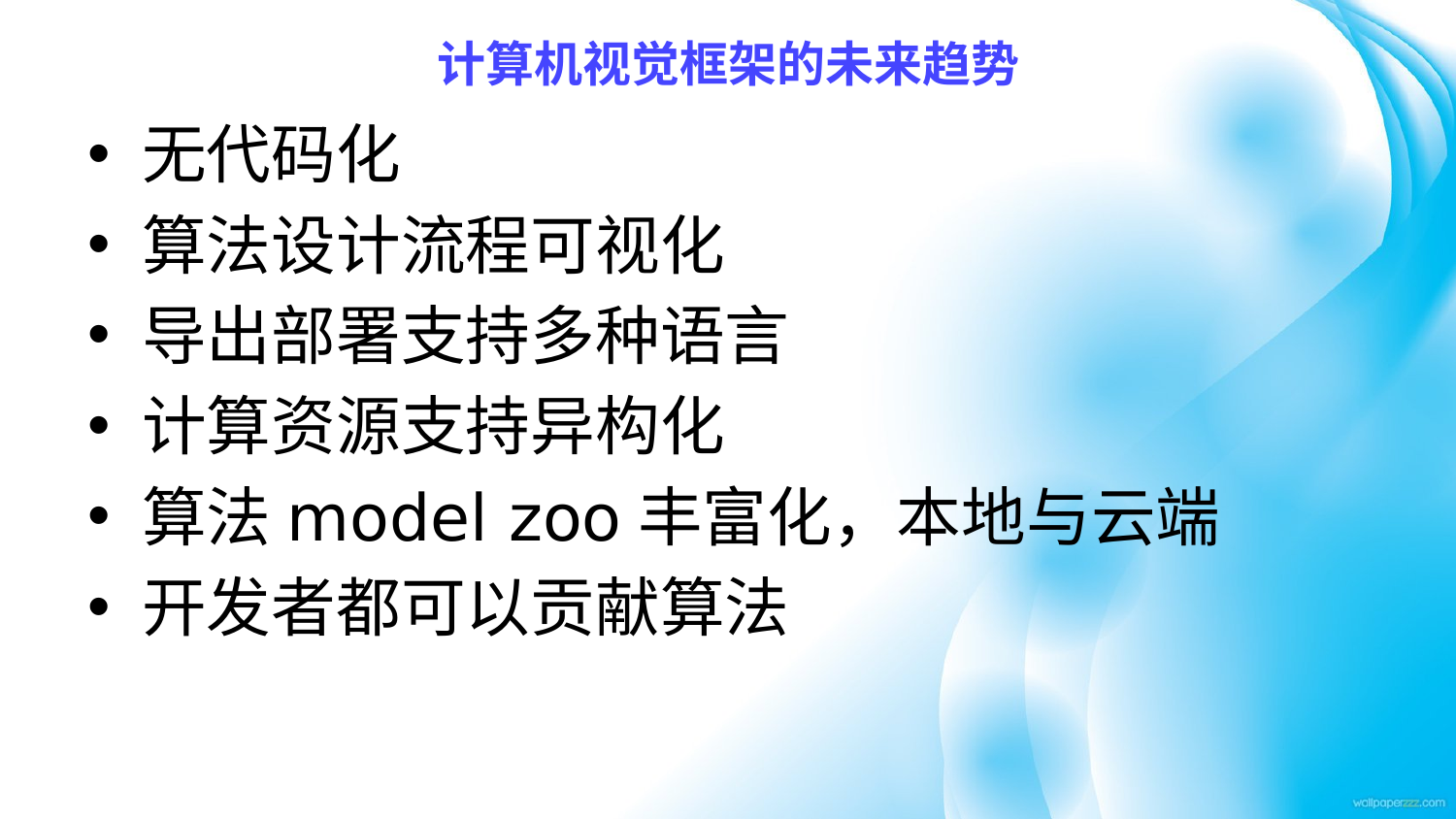

# 计算机视觉框架的未来趋势
无代码化
算法设计流程可视化
导出部署支持多种语言
计算资源支持异构化
算法model zoo丰富化，本地与云端
开发者都可以贡献算法